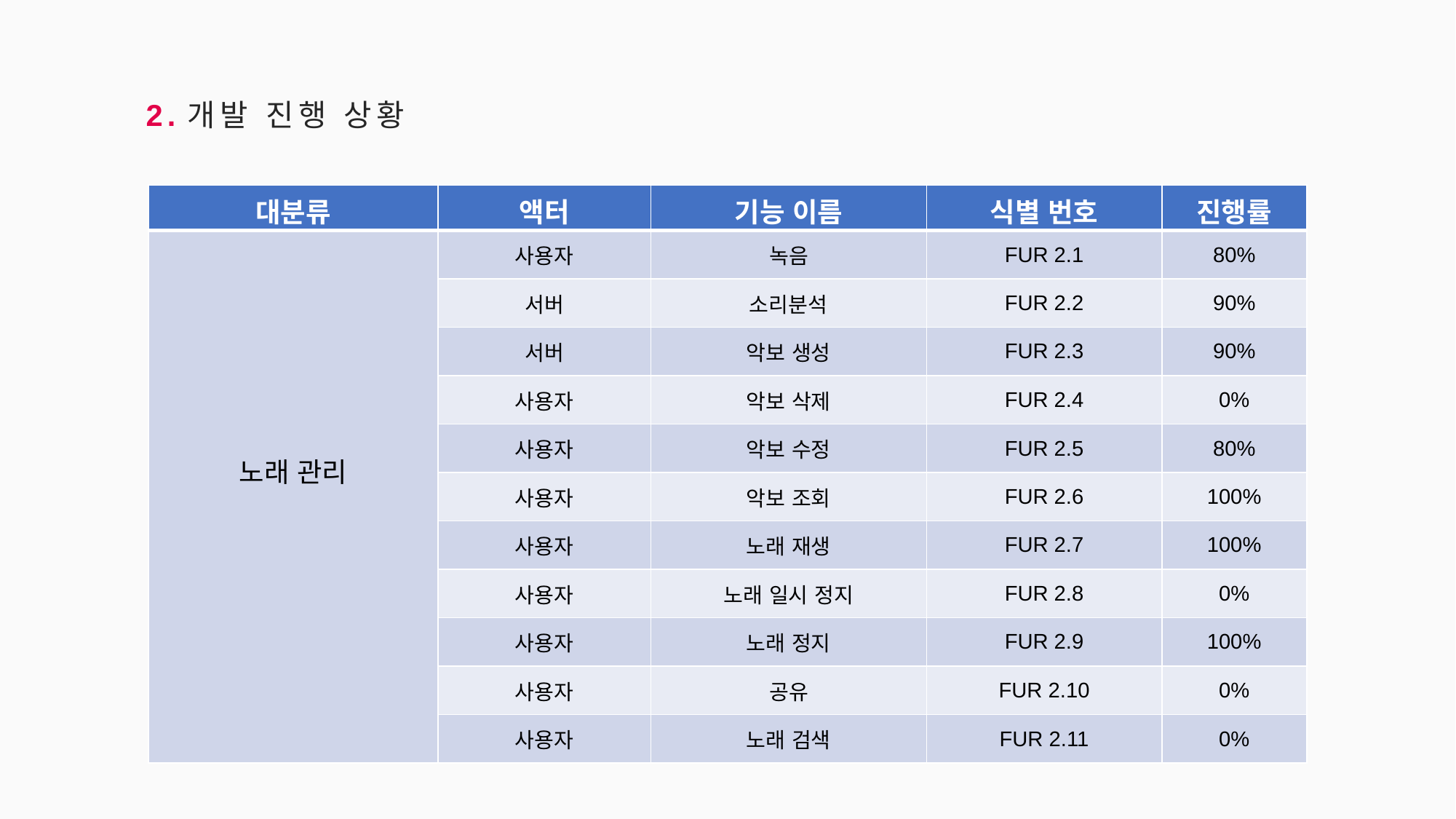

2.개발 진행 상황
| 대분류 | 액터 | 기능 이름 | 식별 번호 | 진행률 |
| --- | --- | --- | --- | --- |
| 노래 관리 | 사용자 | 녹음 | FUR 2.1 | 80% |
|  | 서버 | 소리분석 | FUR 2.2 | 90% |
|  | 서버 | 악보 생성 | FUR 2.3 | 90% |
|  | 사용자 | 악보 삭제 | FUR 2.4 | 0% |
|  | 사용자 | 악보 수정 | FUR 2.5 | 80% |
|  | 사용자 | 악보 조회 | FUR 2.6 | 100% |
|  | 사용자 | 노래 재생 | FUR 2.7 | 100% |
|  | 사용자 | 노래 일시 정지 | FUR 2.8 | 0% |
|  | 사용자 | 노래 정지 | FUR 2.9 | 100% |
|  | 사용자 | 공유 | FUR 2.10 | 0% |
|  | 사용자 | 노래 검색 | FUR 2.11 | 0% |